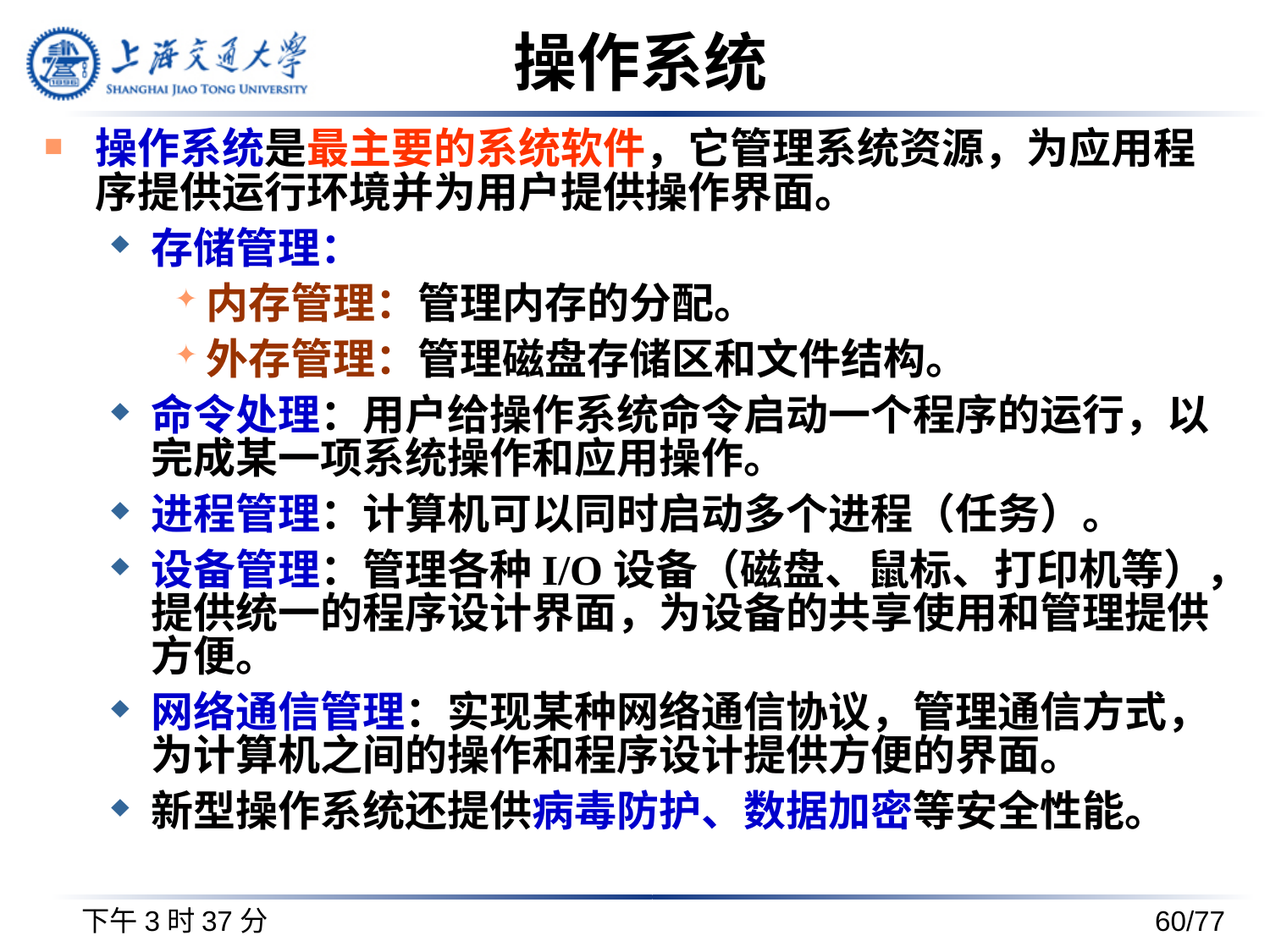

# 操作系统
操作系统是最主要的系统软件，它管理系统资源，为应用程序提供运行环境并为用户提供操作界面。
存储管理：
内存管理：管理内存的分配。
外存管理：管理磁盘存储区和文件结构。
命令处理：用户给操作系统命令启动一个程序的运行，以完成某一项系统操作和应用操作。
进程管理：计算机可以同时启动多个进程（任务）。
设备管理：管理各种I/O设备（磁盘、鼠标、打印机等），提供统一的程序设计界面，为设备的共享使用和管理提供方便。
网络通信管理：实现某种网络通信协议，管理通信方式，为计算机之间的操作和程序设计提供方便的界面。
新型操作系统还提供病毒防护、数据加密等安全性能。
下午3时37分
60/77